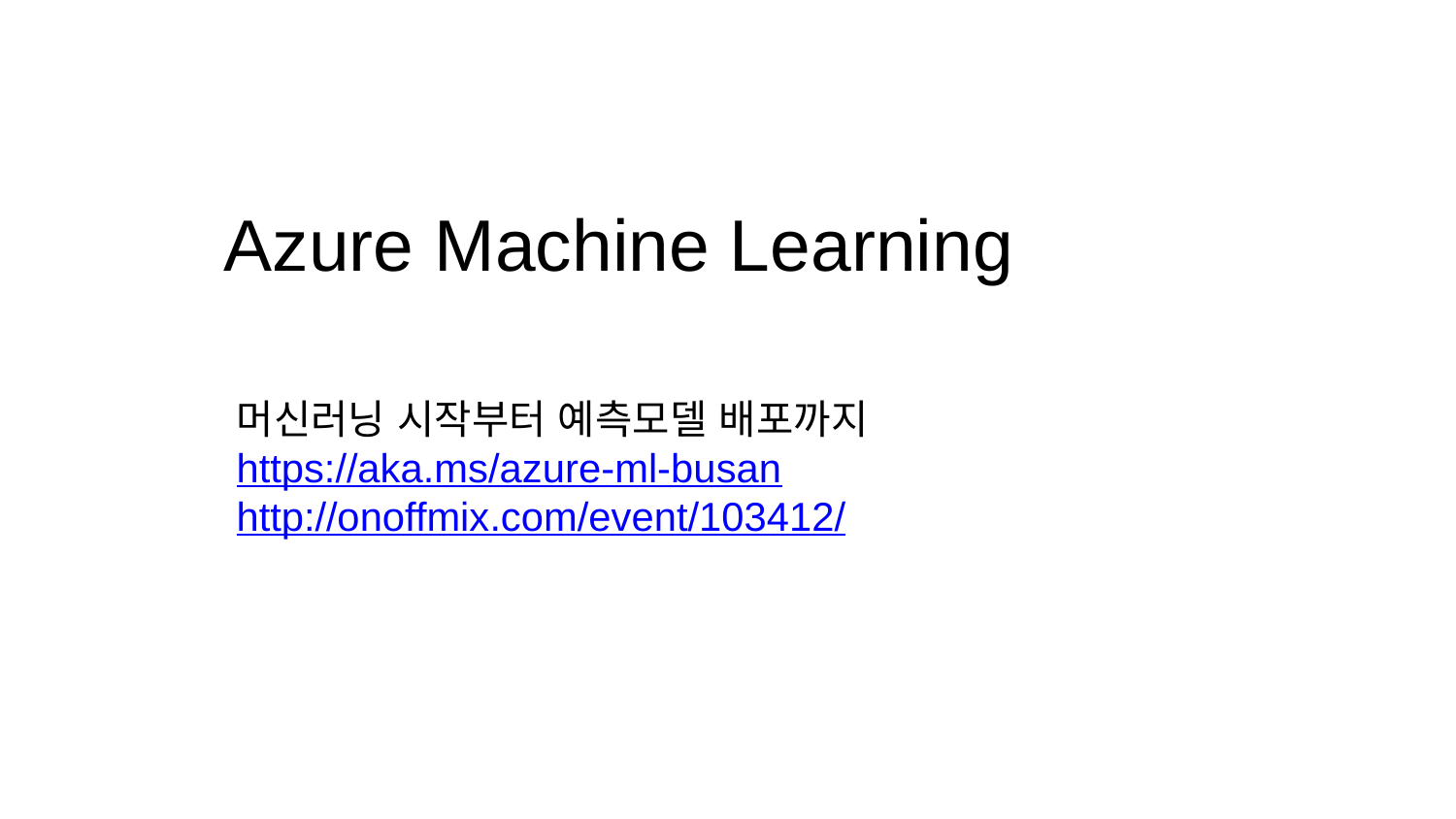

Azure Machine Learning
머신러닝 시작부터 예측모델 배포까지
https://aka.ms/azure-ml-busan
http://onoffmix.com/event/103412/